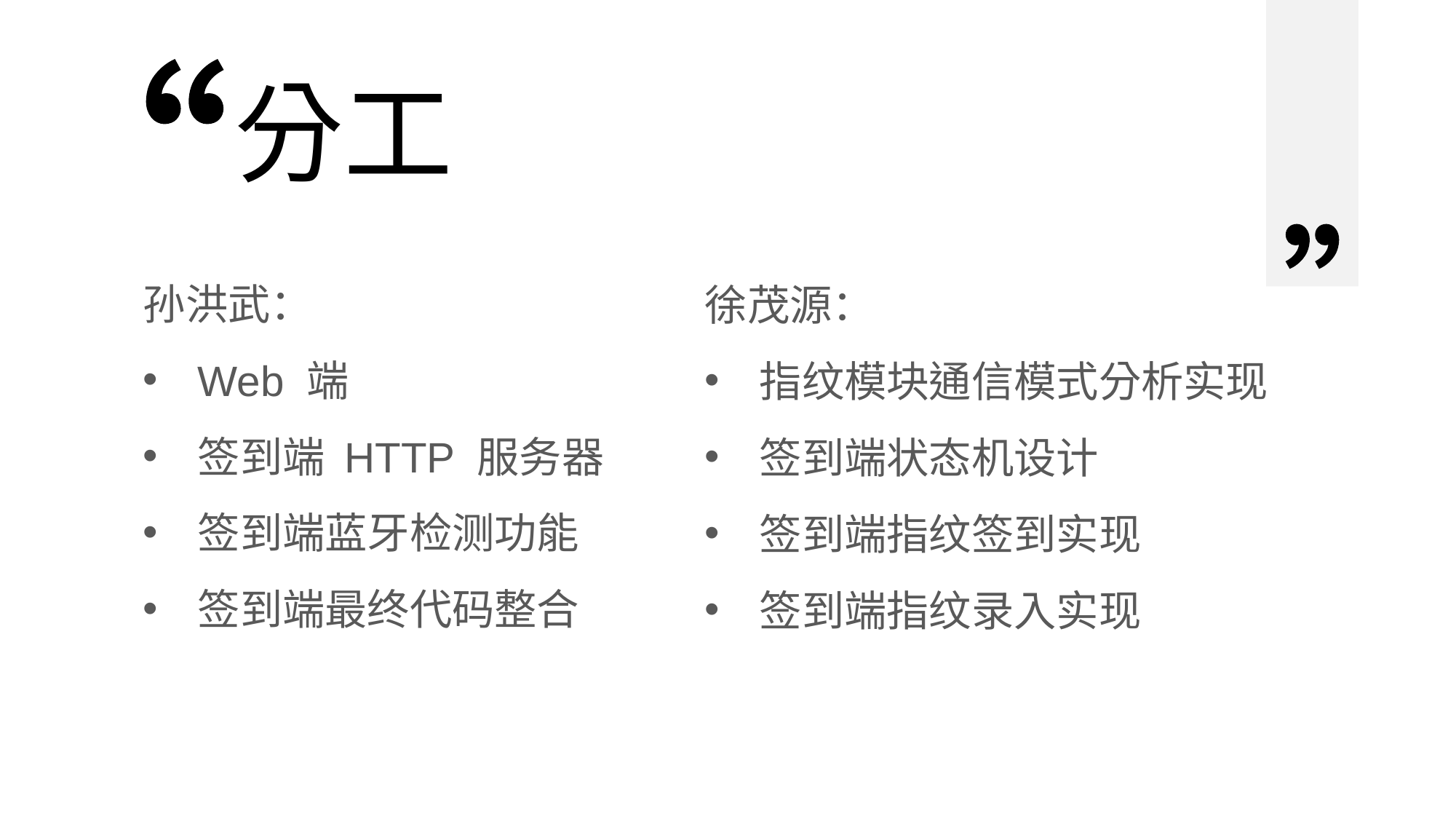

分工

孙洪武：
Web 端
签到端 HTTP 服务器
签到端蓝牙检测功能
签到端最终代码整合
徐茂源：
指纹模块通信模式分析实现
签到端状态机设计
签到端指纹签到实现
签到端指纹录入实现